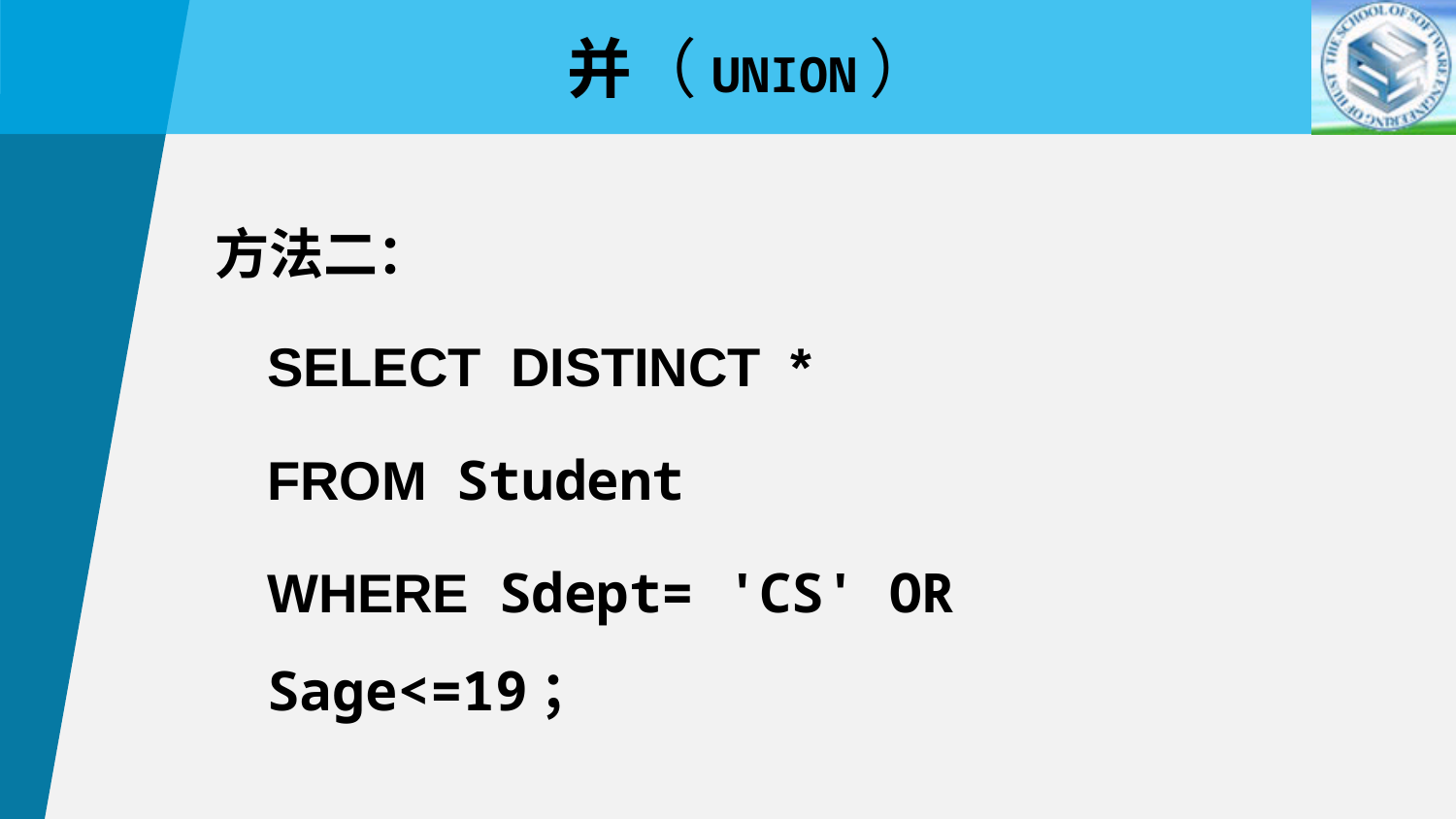

并（union）
方法二：
	SELECT  DISTINCT  *
	FROM  Student
	WHERE  Sdept= 'CS' OR  Sage<=19；